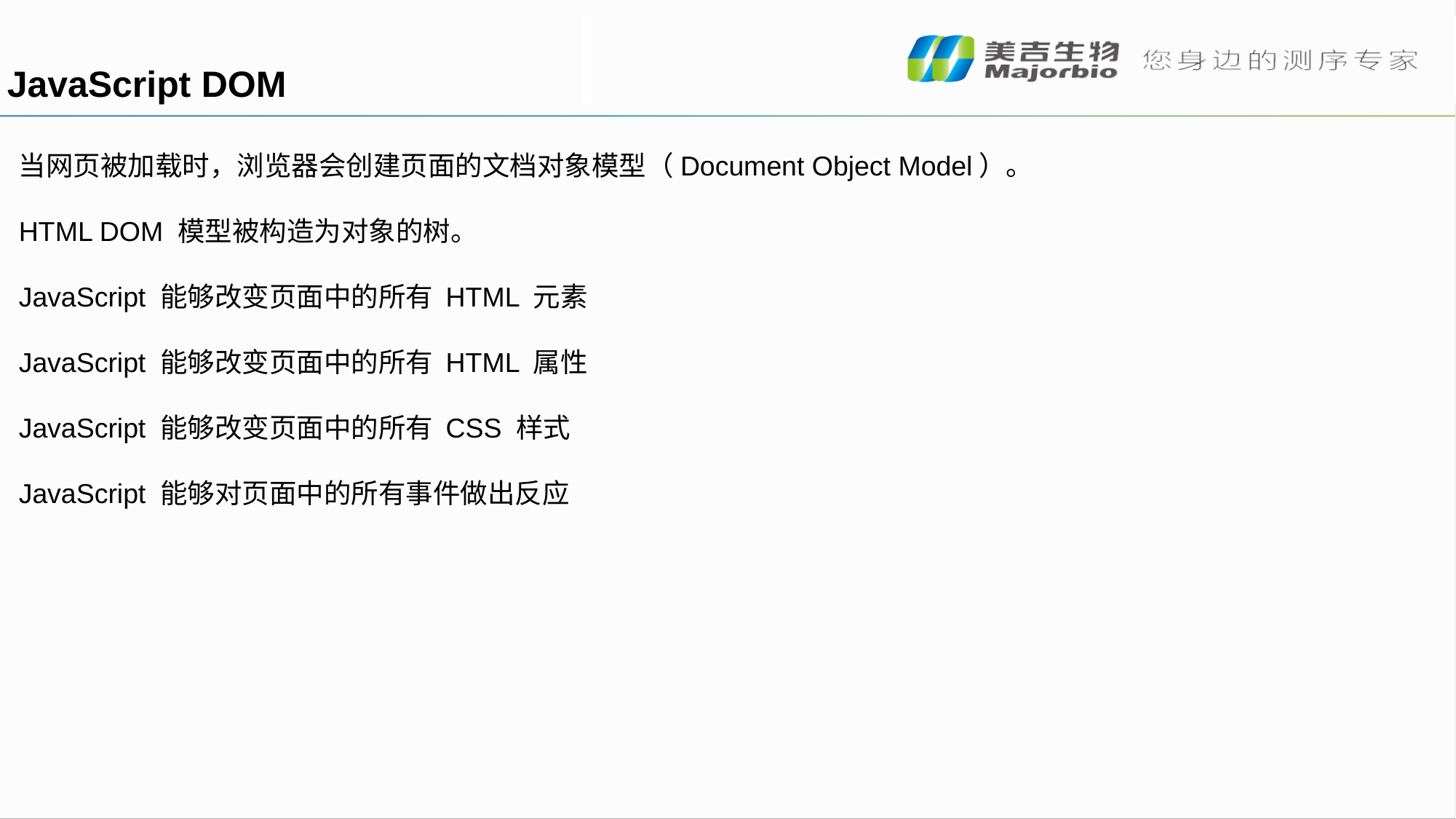

JavaScript DOM
当网页被加载时，浏览器会创建页面的文档对象模型（Document Object Model）。

HTML DOM 模型被构造为对象的树。

JavaScript 能够改变页面中的所有 HTML 元素

JavaScript 能够改变页面中的所有 HTML 属性

JavaScript 能够改变页面中的所有 CSS 样式

JavaScript 能够对页面中的所有事件做出反应